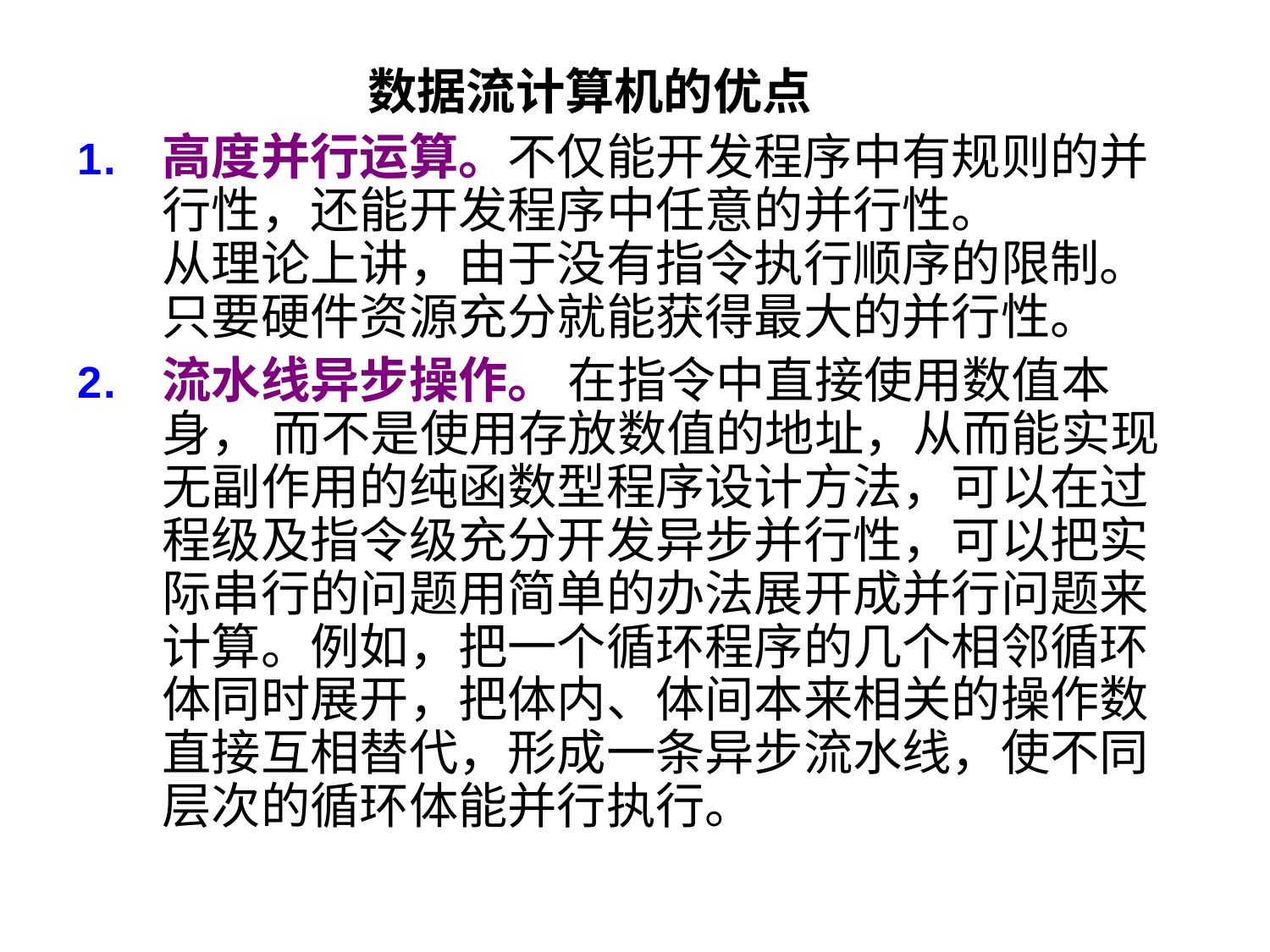

# 数据流计算机的优点
高度并行运算。不仅能开发程序中有规则的并行性，还能开发程序中任意的并行性。
从理论上讲，由于没有指令执行顺序的限制。只要硬件资源充分就能获得最大的并行性。
流水线异步操作。 在指令中直接使用数值本身， 而不是使用存放数值的地址，从而能实现无副作用的纯函数型程序设计方法，可以在过程级及指令级充分开发异步并行性，可以把实际串行的问题用简单的办法展开成并行问题来计算。例如，把一个循环程序的几个相邻循环体同时展开，把体内、体间本来相关的操作数直接互相替代，形成一条异步流水线，使不同层次的循环体能并行执行。